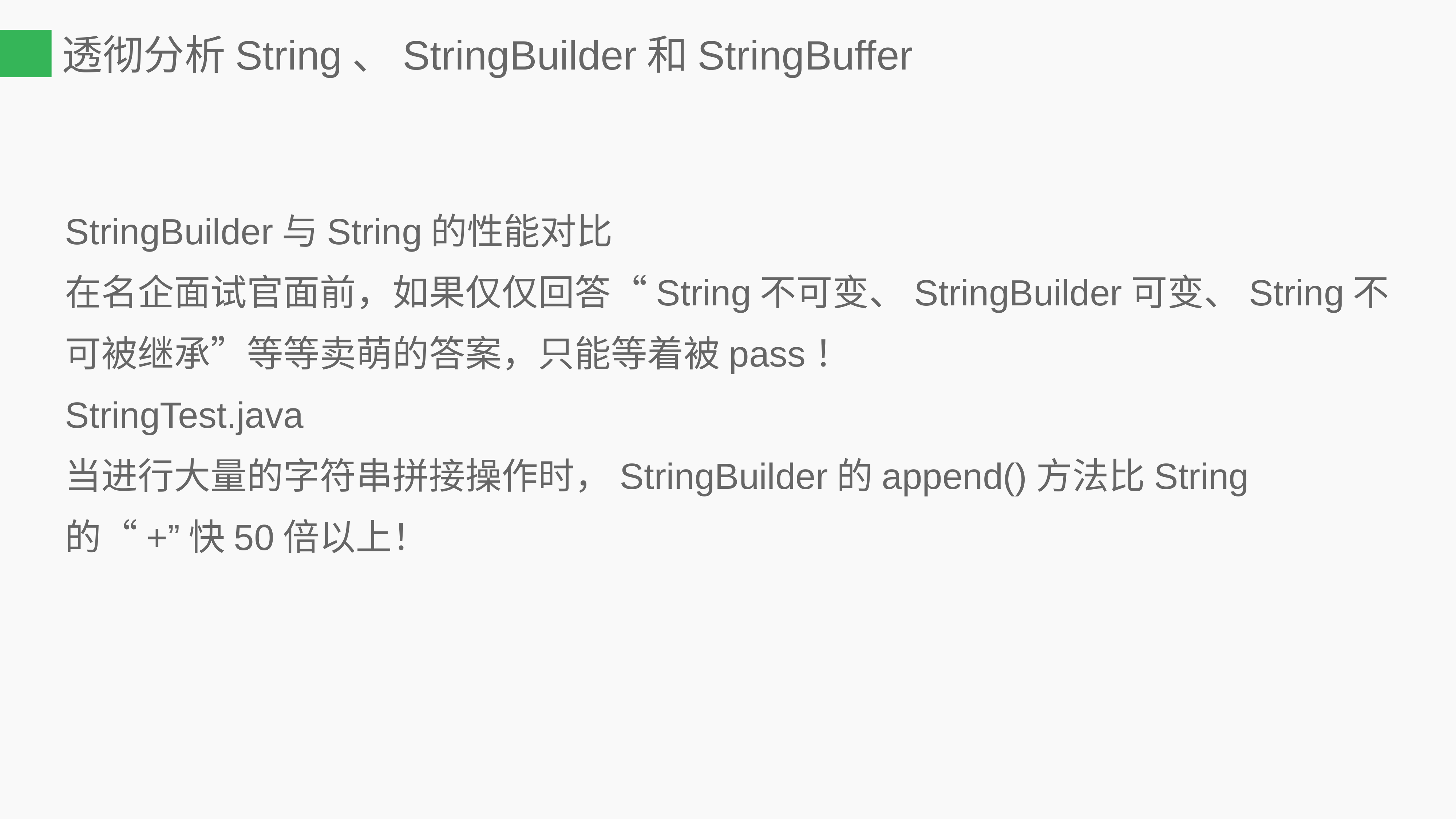

# 透彻分析String、StringBuilder和StringBuffer
StringBuilder与String的性能对比
在名企面试官面前，如果仅仅回答“String不可变、StringBuilder可变、String不可被继承”等等卖萌的答案，只能等着被pass！
StringTest.java
当进行大量的字符串拼接操作时，StringBuilder的append()方法比String的“+”快50倍以上！